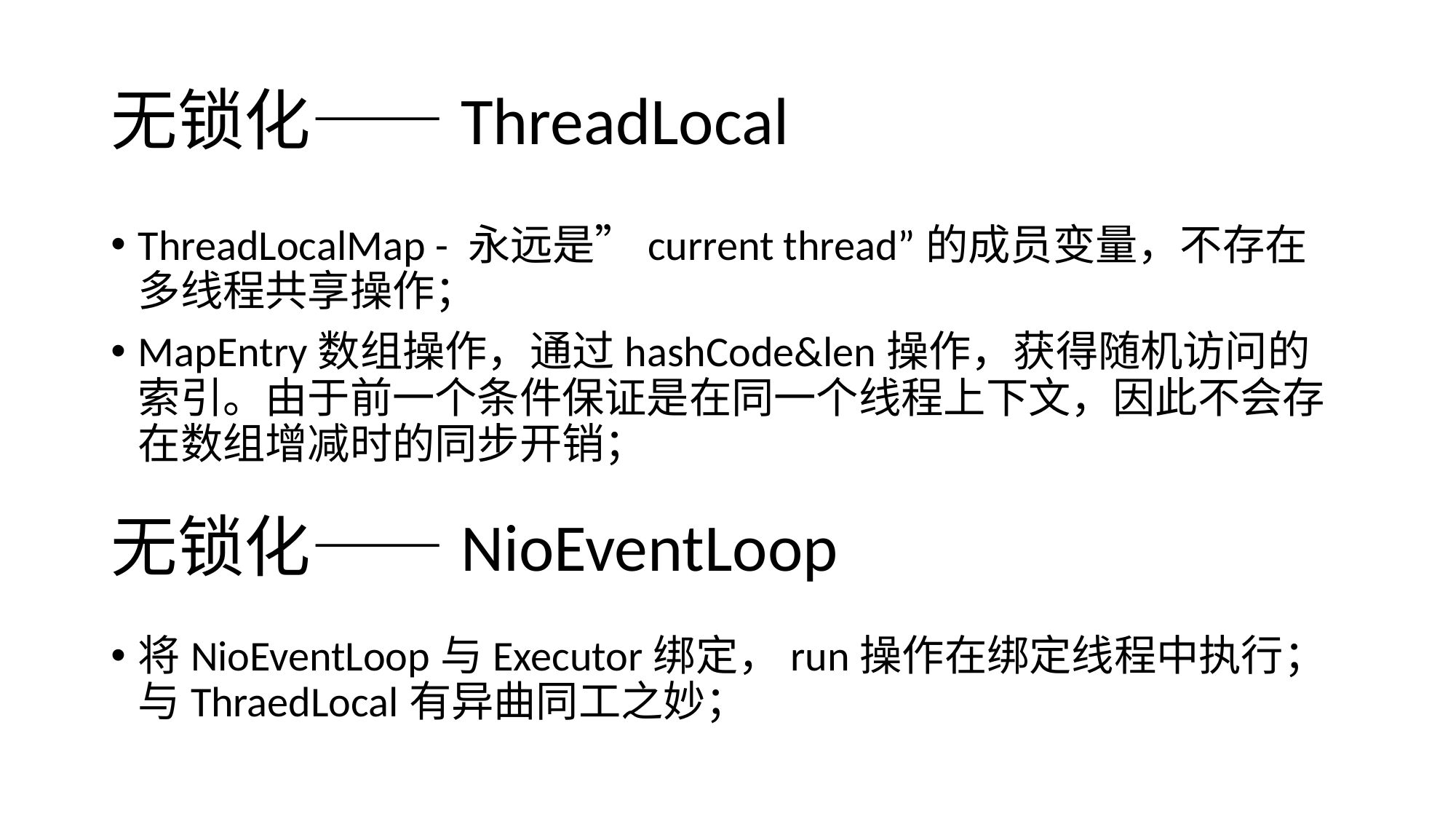

# 无锁化——ThreadLocal
ThreadLocalMap - 永远是”current thread”的成员变量，不存在多线程共享操作；
MapEntry数组操作，通过hashCode&len操作，获得随机访问的索引。由于前一个条件保证是在同一个线程上下文，因此不会存在数组增减时的同步开销；
无锁化——NioEventLoop
将NioEventLoop与Executor绑定，run操作在绑定线程中执行；与ThraedLocal有异曲同工之妙；